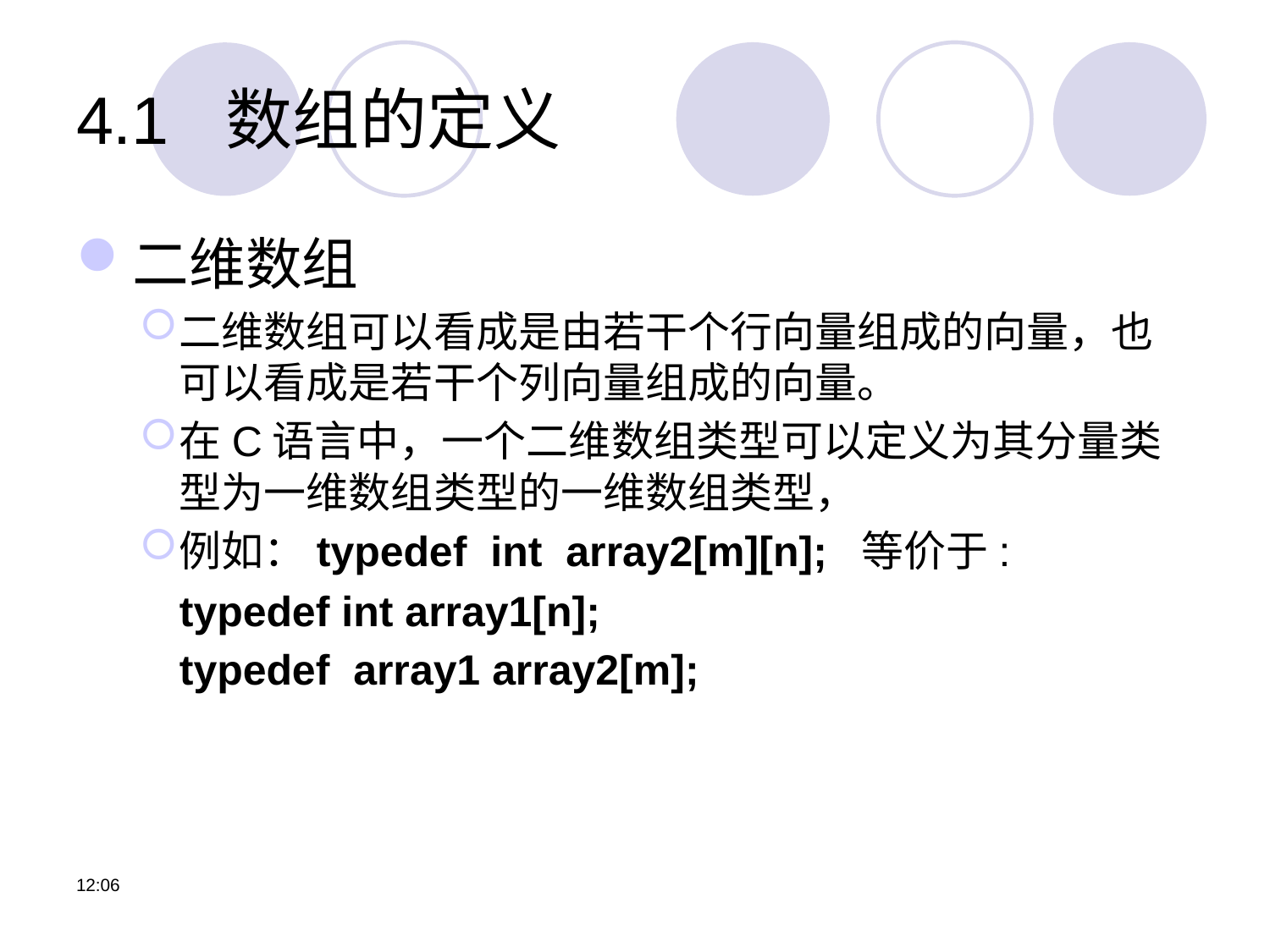

# 4.1 数组的定义
二维数组
二维数组可以看成是由若干个行向量组成的向量，也可以看成是若干个列向量组成的向量。
在C语言中，一个二维数组类型可以定义为其分量类型为一维数组类型的一维数组类型，
例如：typedef  int  array2[m][n];  等价于:
	typedef int array1[n];
	typedef  array1 array2[m];
12:06